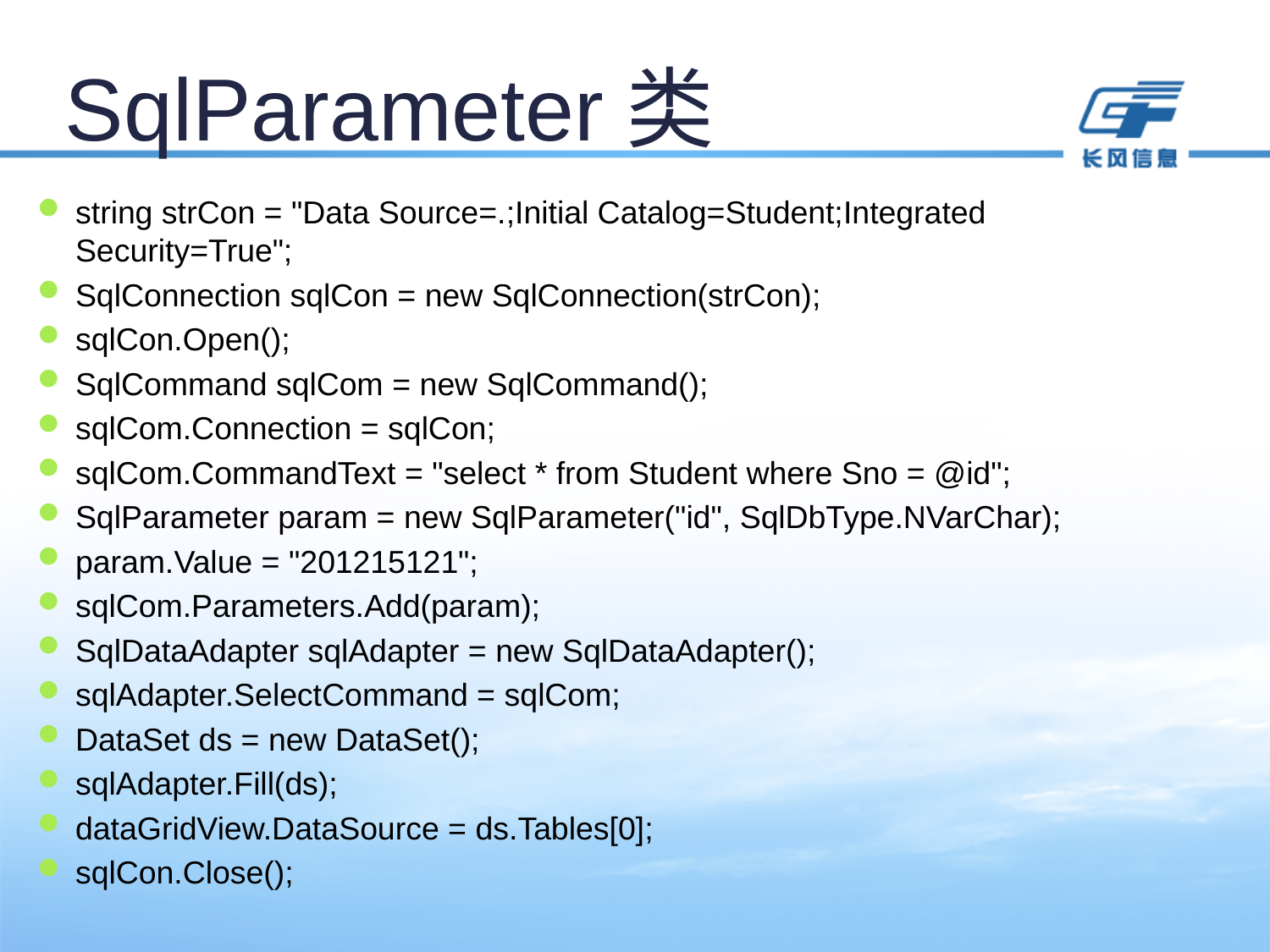

# SqlParameter类
string strCon = "Data Source=.;Initial Catalog=Student;Integrated Security=True";
SqlConnection sqlCon = new SqlConnection(strCon);
sqlCon.Open();
SqlCommand sqlCom = new SqlCommand();
sqlCom.Connection = sqlCon;
sqlCom.CommandText = "select * from Student where Sno = @id";
SqlParameter param = new SqlParameter("id", SqlDbType.NVarChar);
param.Value = "201215121";
sqlCom.Parameters.Add(param);
SqlDataAdapter sqlAdapter = new SqlDataAdapter();
sqlAdapter.SelectCommand = sqlCom;
DataSet ds = new DataSet();
sqlAdapter.Fill(ds);
dataGridView.DataSource = ds.Tables[0];
sqlCon.Close();